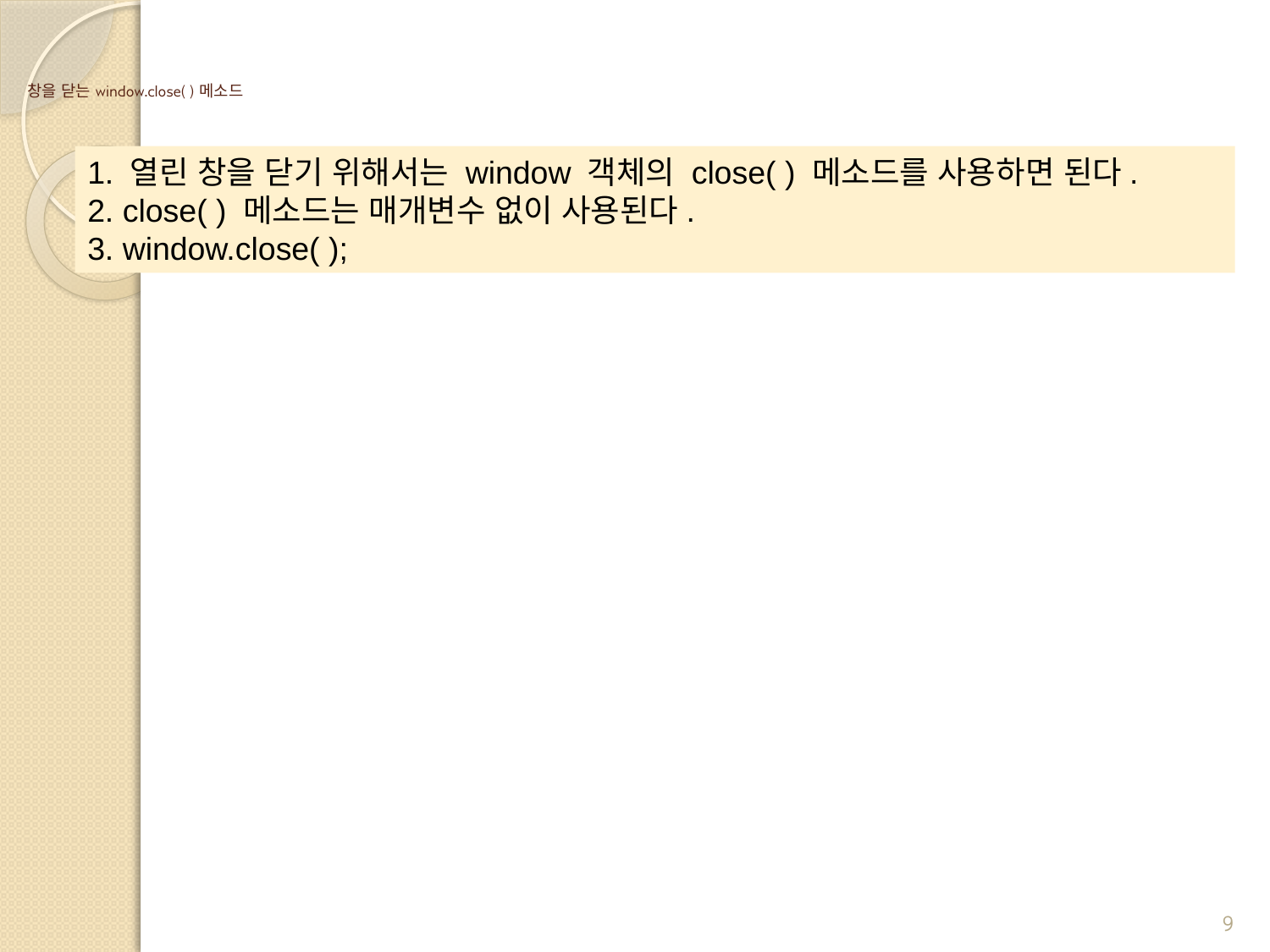

# 창을 닫는 window.close( ) 메소드
1. 열린 창을 닫기 위해서는 window 객체의 close( ) 메소드를 사용하면 된다.
2. close( ) 메소드는 매개변수 없이 사용된다.
3. window.close( );
9